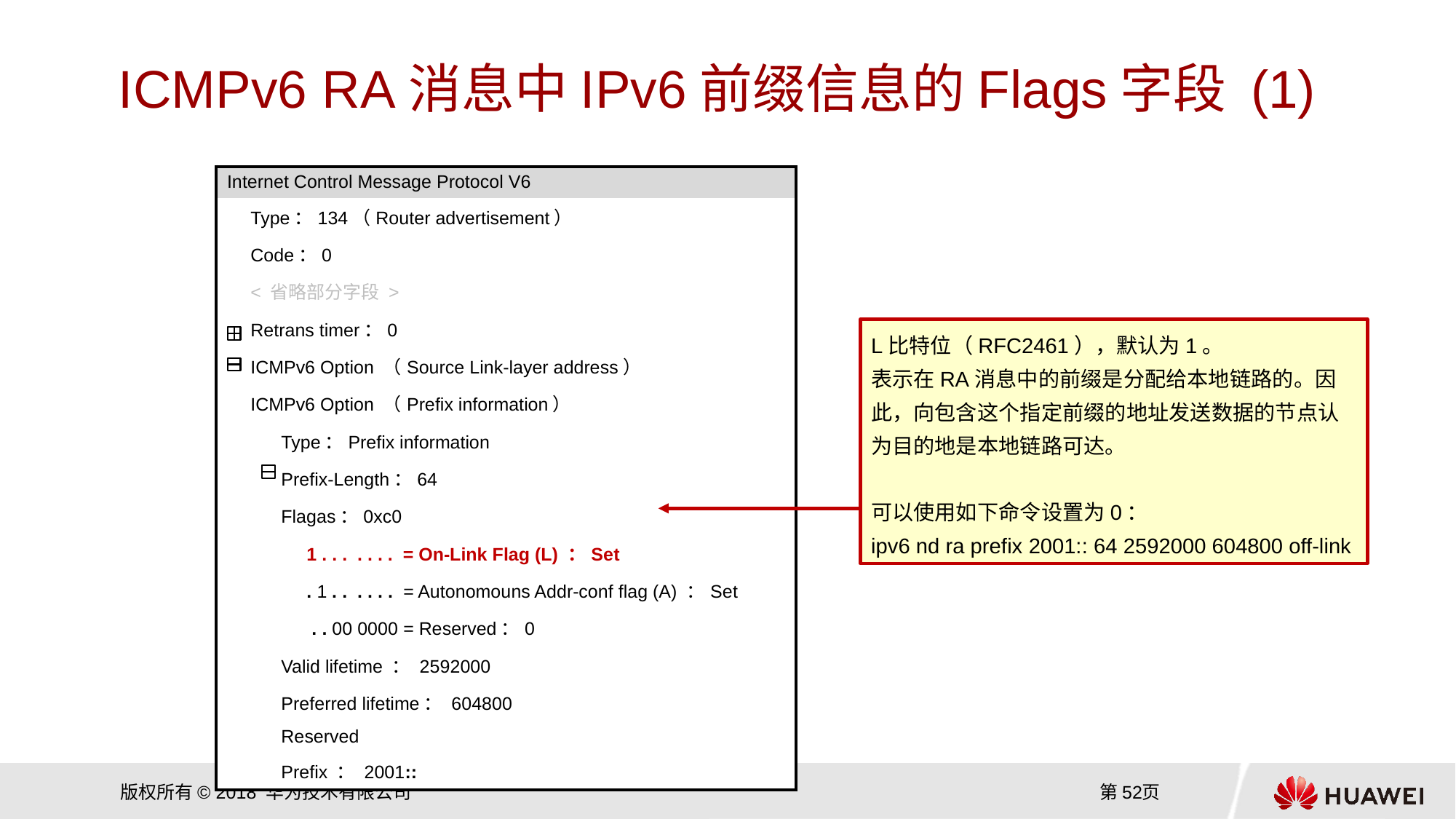

# ICMPv6 RA消息中IPv6前缀信息的Flags字段 (1)
| Internet Control Message Protocol V6 |
| --- |
| Type：134（Router advertisement） |
| Code：0 |
| < 省略部分字段 > |
| Retrans timer：0 |
| ICMPv6 Option （Source Link-layer address） |
| ICMPv6 Option （Prefix information） |
| Type：Prefix information |
| Prefix-Length：64 |
| Flagas：0xc0 |
| 1 . . . . . . . = On-Link Flag (L) ：Set |
| . 1 . . . . . . = Autonomouns Addr-conf flag (A) ：Set |
| . . 00 0000 = Reserved：0 |
| Valid lifetime ： 2592000 |
| Preferred lifetime： 604800 |
| Reserved |
| Prefix ： 2001:: |
L比特位（RFC2461），默认为1。
表示在RA消息中的前缀是分配给本地链路的。因此，向包含这个指定前缀的地址发送数据的节点认为目的地是本地链路可达。

可以使用如下命令设置为0：
ipv6 nd ra prefix 2001:: 64 2592000 604800 off-link